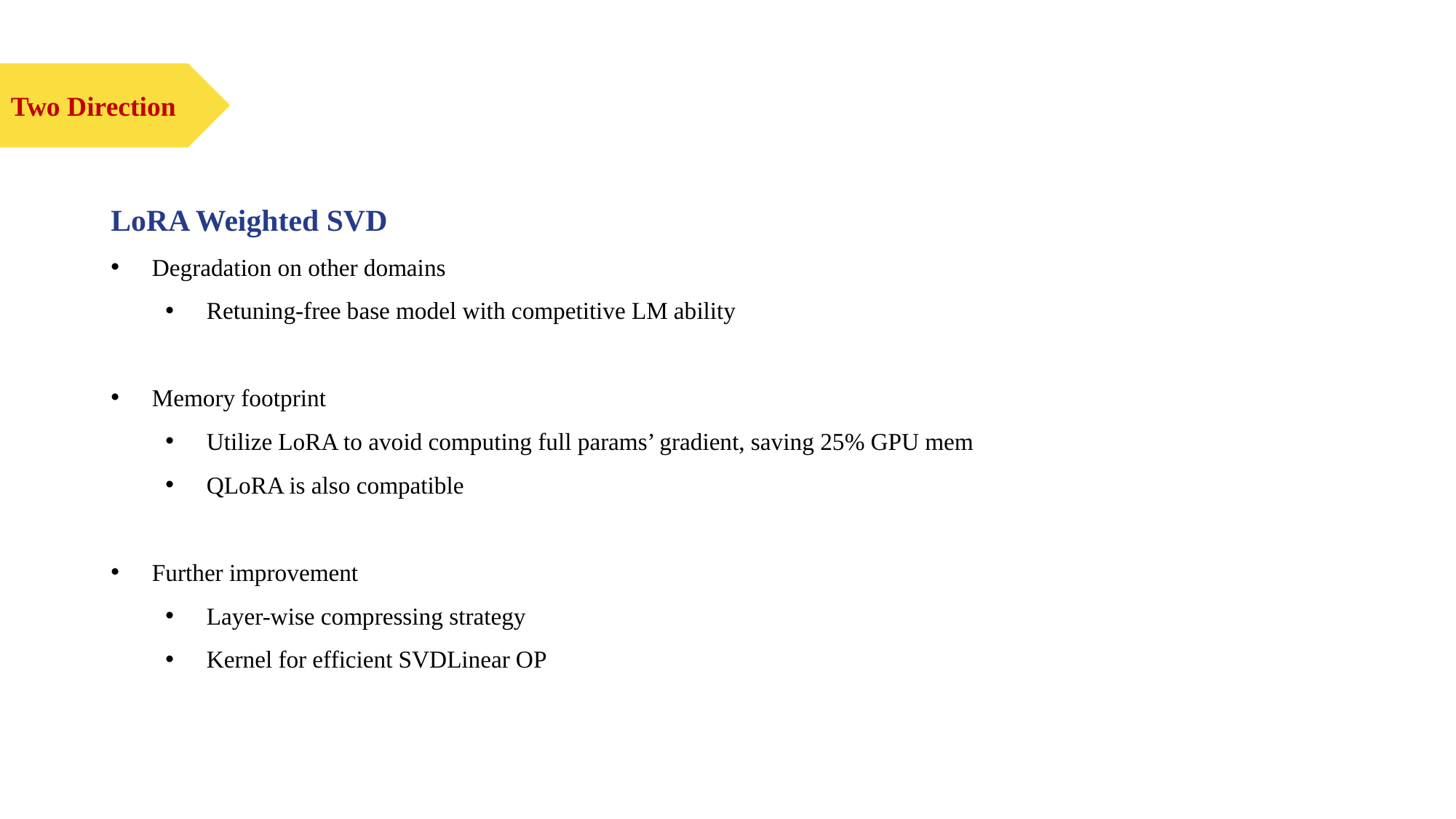

CPU设计
Two Direction
LoRA Weighted SVD
Degradation on other domains
Retuning-free base model with competitive LM ability

Memory footprint
Utilize LoRA to avoid computing full params’ gradient, saving 25% GPU mem
QLoRA is also compatible

Further improvement
Layer-wise compressing strategy
Kernel for efficient SVDLinear OP